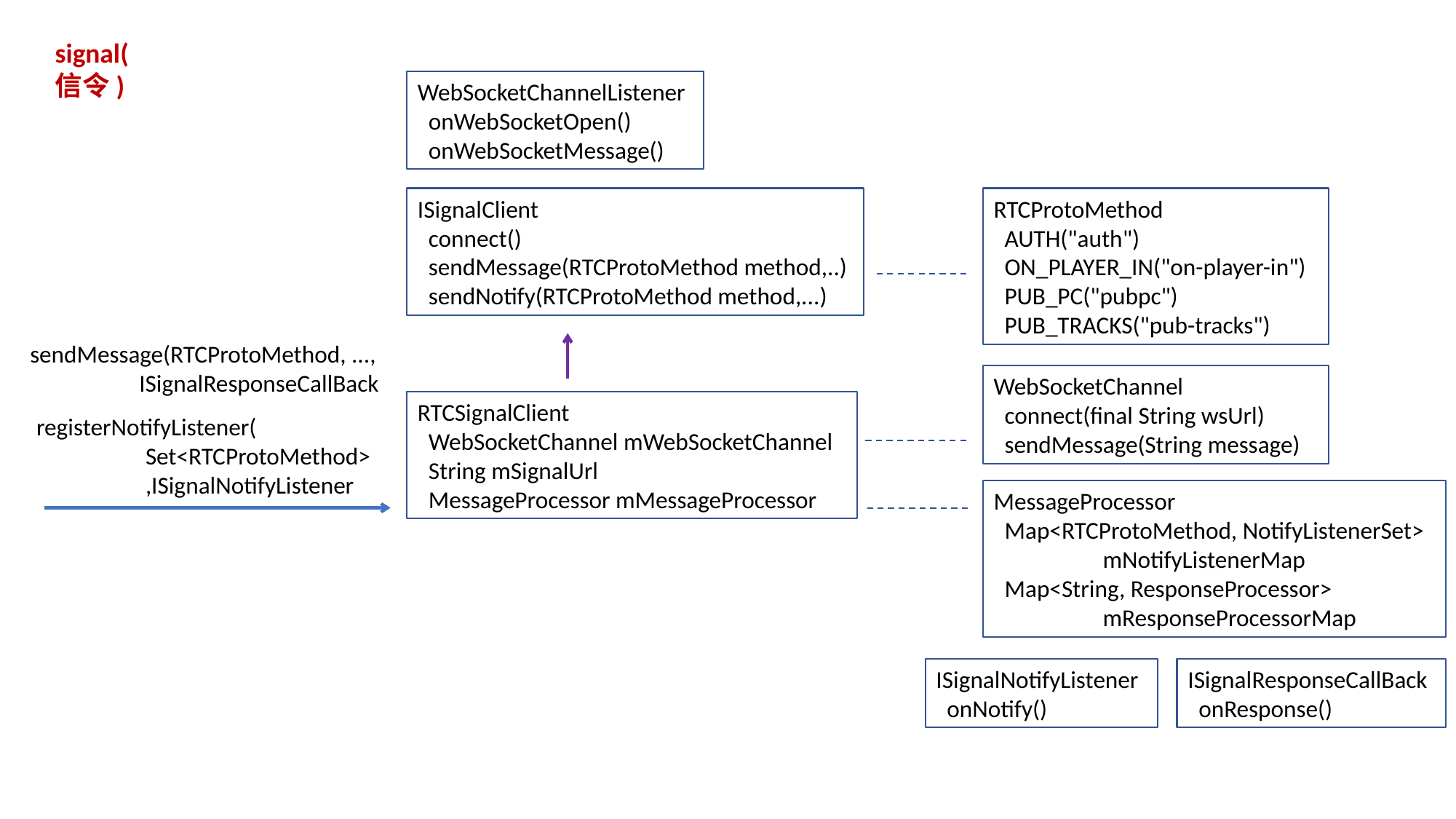

signal(信令)
WebSocketChannelListener
  onWebSocketOpen()
  onWebSocketMessage()
ISignalClient
  connect()
  sendMessage(RTCProtoMethod method,..)
  sendNotify(RTCProtoMethod method,...)
RTCProtoMethod
  AUTH("auth")
  ON_PLAYER_IN("on-player-in")
  PUB_PC("pubpc")
  PUB_TRACKS("pub-tracks")
sendMessage(RTCProtoMethod, ...,
	ISignalResponseCallBack
WebSocketChannel
  connect(final String wsUrl)
  sendMessage(String message)
RTCSignalClient
  WebSocketChannel mWebSocketChannel
  String mSignalUrl
  MessageProcessor mMessageProcessor
registerNotifyListener(
	Set<RTCProtoMethod>
	,ISignalNotifyListener
MessageProcessor
  Map<RTCProtoMethod, NotifyListenerSet>
    	mNotifyListenerMap
  Map<String, ResponseProcessor>
    	mResponseProcessorMap
ISignalNotifyListener
  onNotify()
ISignalResponseCallBack
  onResponse()